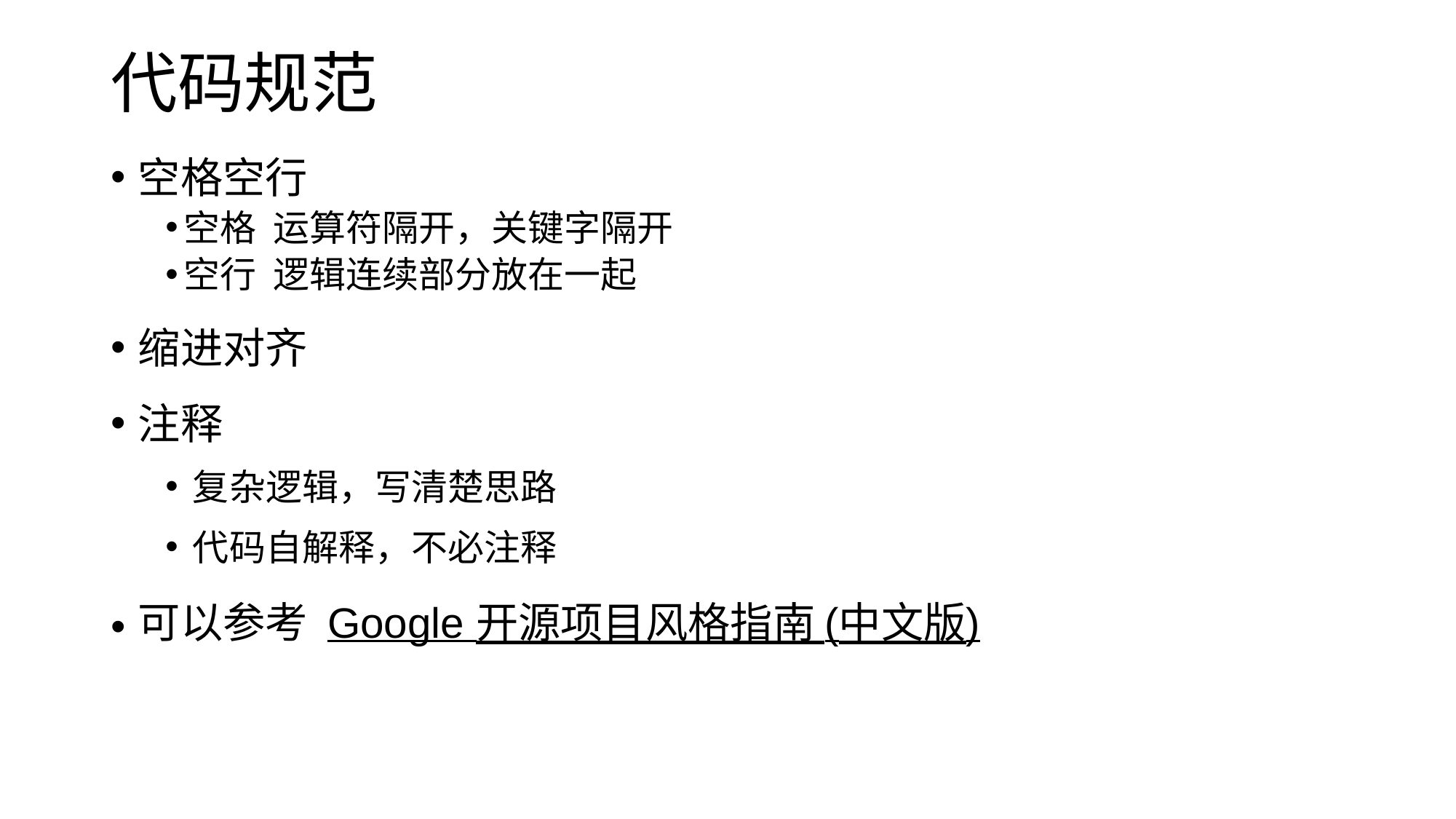

# 代码规范
空格空行
空格  运算符隔开，关键字隔开
空行  逻辑连续部分放在一起
缩进对齐
注释
复杂逻辑，写清楚思路
代码自解释，不必注释
可以参考 Google 开源项目风格指南 (中文版)